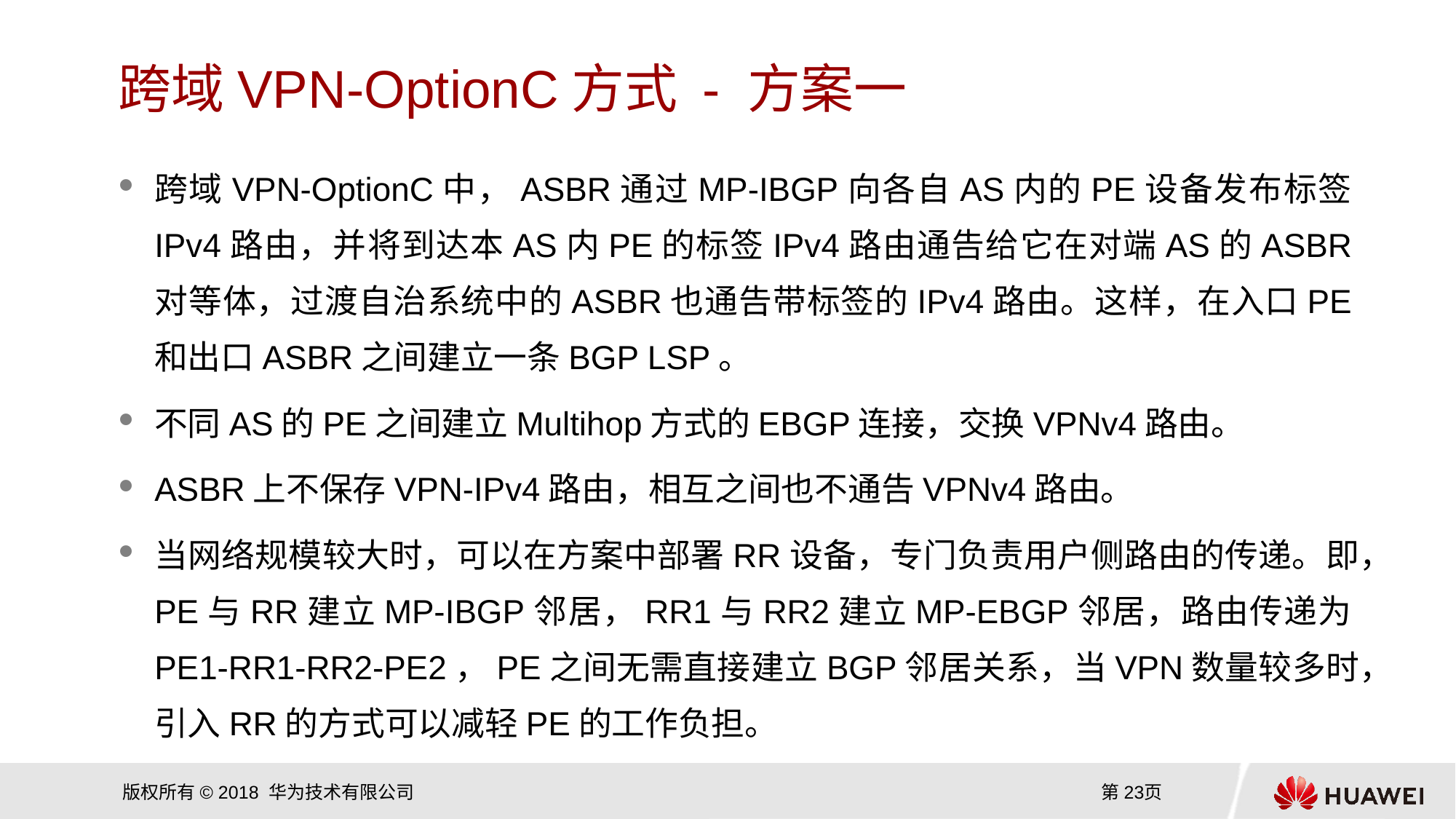

# 跨域VPN-OptionC方式 - 方案一
跨域VPN-OptionC中，ASBR通过MP-IBGP向各自AS内的PE设备发布标签IPv4路由，并将到达本AS内PE的标签IPv4路由通告给它在对端AS的ASBR对等体，过渡自治系统中的ASBR也通告带标签的IPv4路由。这样，在入口PE和出口ASBR之间建立一条BGP LSP。
不同AS的PE之间建立Multihop方式的EBGP连接，交换VPNv4路由。
ASBR上不保存VPN-IPv4路由，相互之间也不通告VPNv4路由。
当网络规模较大时，可以在方案中部署RR设备，专门负责用户侧路由的传递。即，PE与RR建立MP-IBGP邻居，RR1与RR2建立MP-EBGP邻居，路由传递为PE1-RR1-RR2-PE2，PE之间无需直接建立BGP邻居关系，当VPN数量较多时，引入RR的方式可以减轻PE的工作负担。